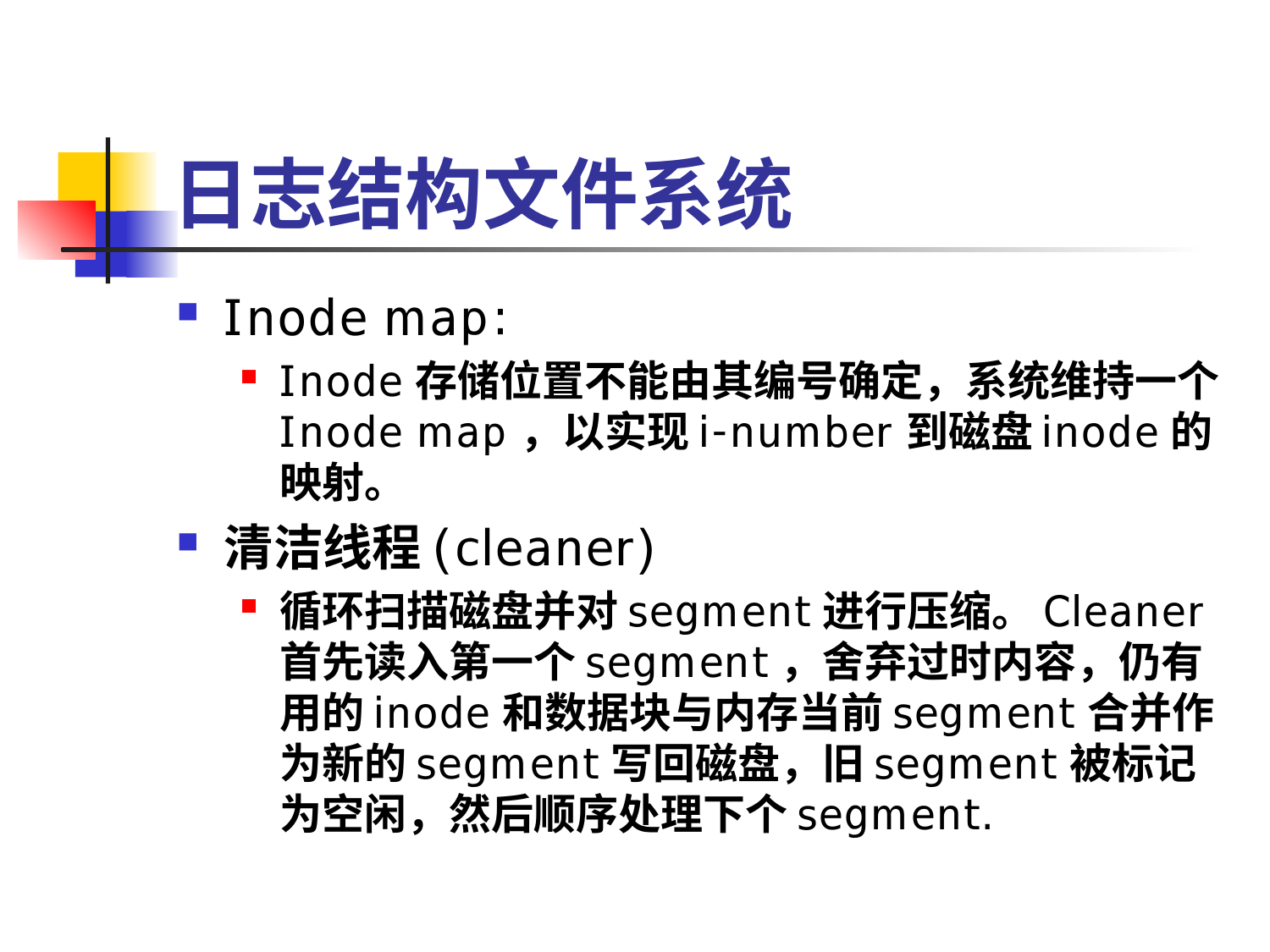

# 日志结构文件系统
Inode map:
Inode存储位置不能由其编号确定，系统维持一个Inode map，以实现i-number到磁盘inode的映射。
清洁线程(cleaner)
循环扫描磁盘并对segment进行压缩。Cleaner 首先读入第一个segment，舍弃过时内容，仍有用的inode和数据块与内存当前segment合并作为新的segment写回磁盘，旧segment被标记为空闲，然后顺序处理下个segment.